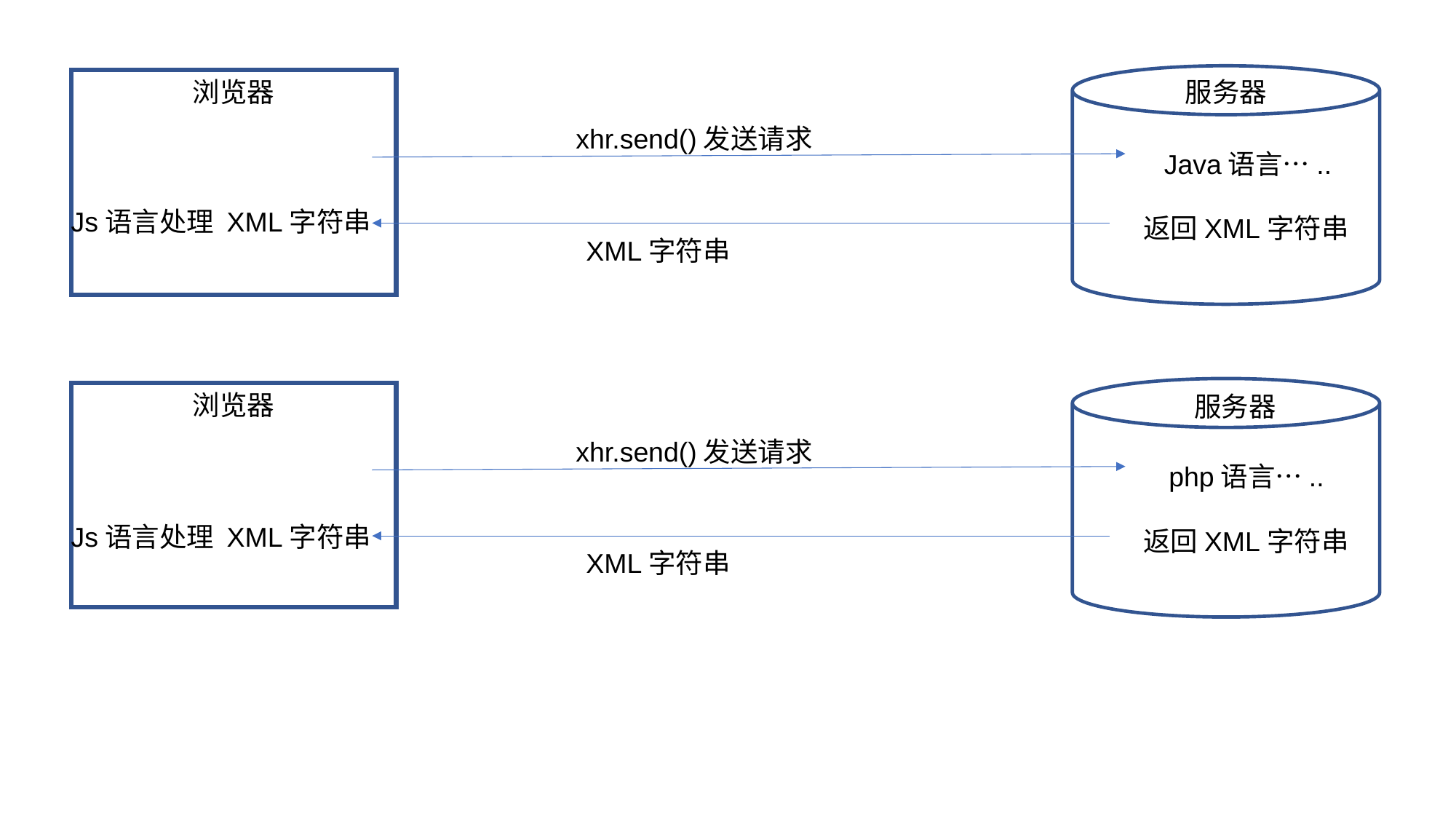

服务器
浏览器

xhr.send()发送请求
Java语言…..
Js语言处理 XML字符串
返回XML字符串
XML字符串

浏览器

服务器
xhr.send()发送请求
php语言…..
Js语言处理 XML字符串
返回XML字符串
XML字符串